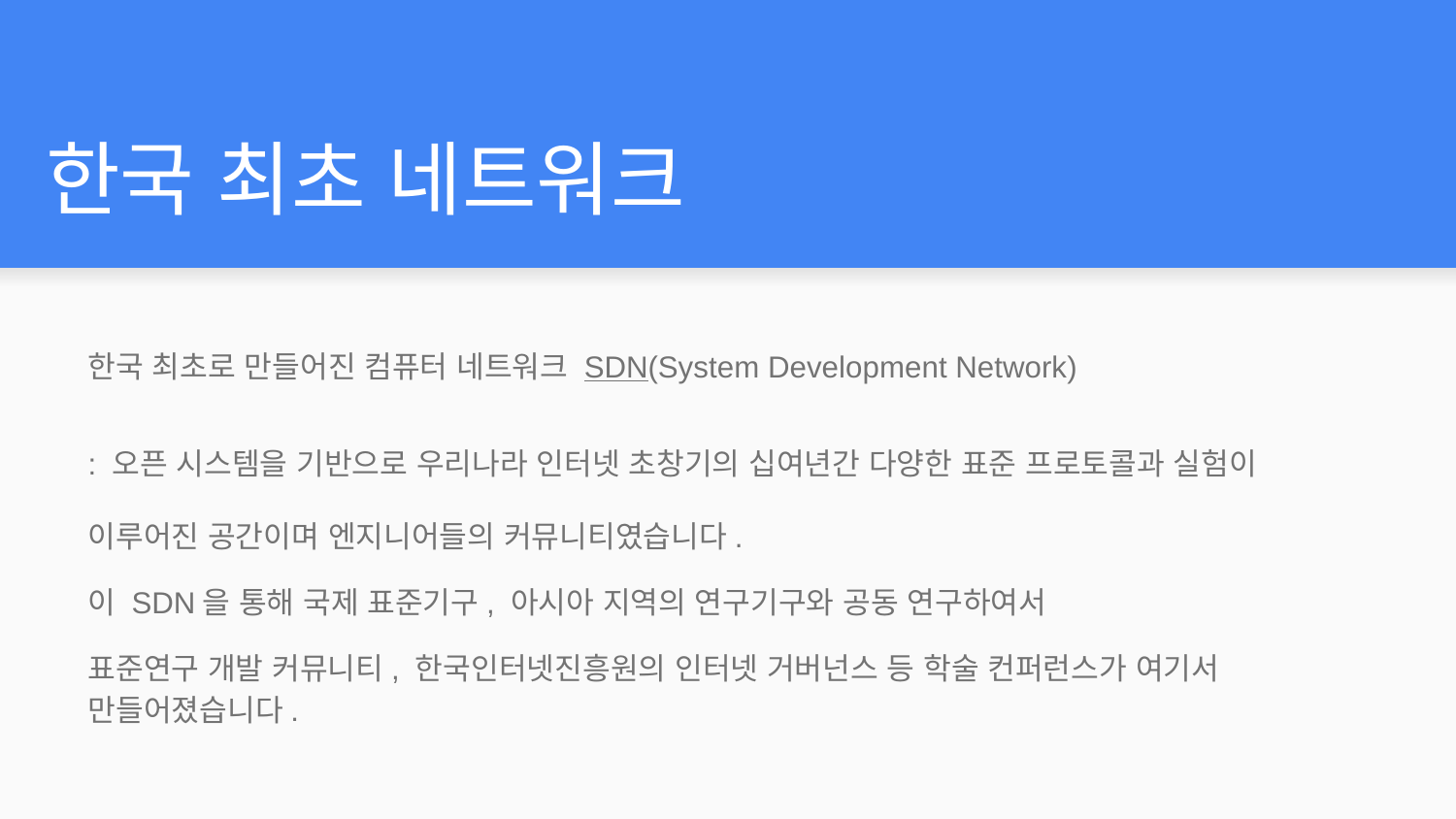

# 한국 최초 네트워크
한국 최초로 만들어진 컴퓨터 네트워크 SDN(System Development Network)
: 오픈 시스템을 기반으로 우리나라 인터넷 초창기의 십여년간 다양한 표준 프로토콜과 실험이 이루어진 공간이며 엔지니어들의 커뮤니티였습니다.
이 SDN을 통해 국제 표준기구, 아시아 지역의 연구기구와 공동 연구하여서
표준연구 개발 커뮤니티, 한국인터넷진흥원의 인터넷 거버넌스 등 학술 컨퍼런스가 여기서 만들어졌습니다.